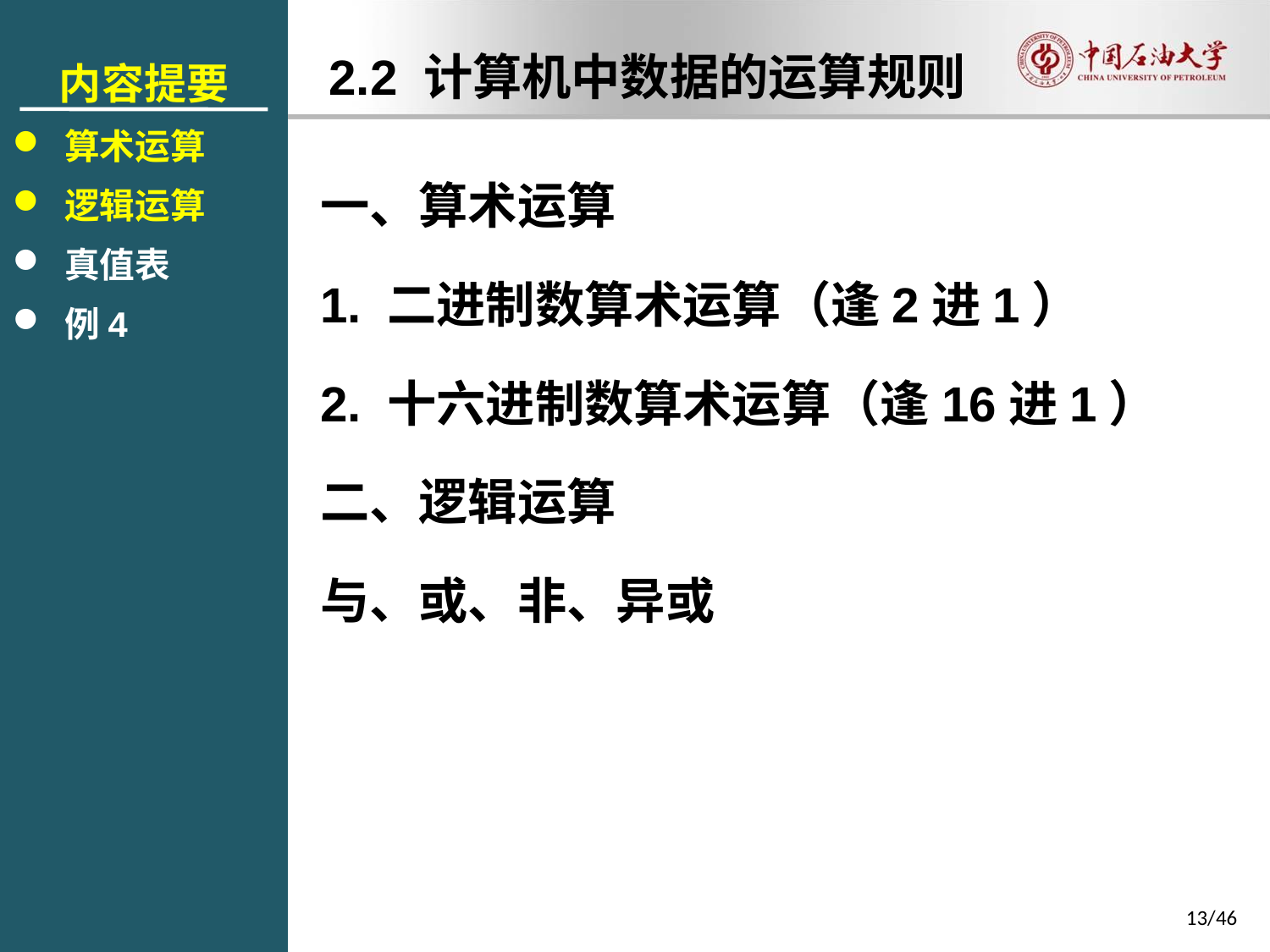

内容提要
 算术运算
 逻辑运算
 真值表
 例4
2.2 计算机中数据的运算规则
一、算术运算
1. 二进制数算术运算（逢2进1）
2. 十六进制数算术运算（逢16进1）
二、逻辑运算
与、或、非、异或
13/46